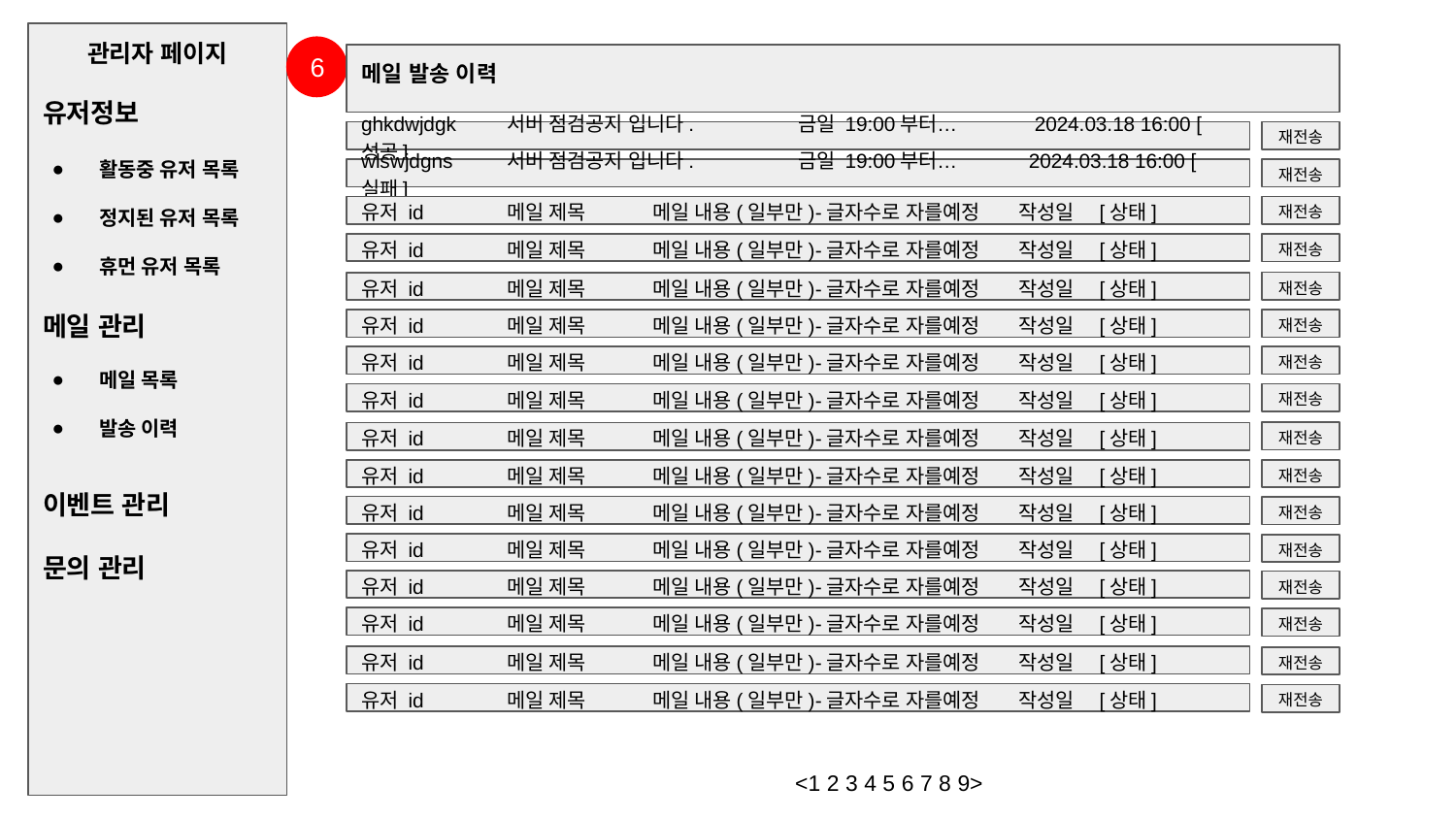

관리자 페이지

유저정보

활동중 유저 목록

정지된 유저 목록

휴먼 유저 목록

메일 관리

메일 목록

발송 이력

이벤트 관리

문의 관리
6
메일 발송 이력

ghkdwjdgk	서버 점검공지 입니다.	금일 19:00부터…             2024.03.18 16:00 [성공]
재전송
wlswjdgns	서버 점검공지 입니다.	금일 19:00부터…            2024.03.18 16:00 [실패]
재전송
유저 id	메일 제목	메일 내용(일부만)-글자수로 자를예정       작성일	 [상태]
재전송
유저 id	메일 제목	메일 내용(일부만)-글자수로 자를예정       작성일	 [상태]
재전송
재전송
유저 id	메일 제목	메일 내용(일부만)-글자수로 자를예정       작성일	 [상태]
재전송
유저 id	메일 제목	메일 내용(일부만)-글자수로 자를예정       작성일	 [상태]
유저 id	메일 제목	메일 내용(일부만)-글자수로 자를예정       작성일	 [상태]
재전송
유저 id	메일 제목	메일 내용(일부만)-글자수로 자를예정       작성일	 [상태]
재전송
재전송
유저 id	메일 제목	메일 내용(일부만)-글자수로 자를예정       작성일	 [상태]
재전송
유저 id	메일 제목	메일 내용(일부만)-글자수로 자를예정       작성일	 [상태]
유저 id	메일 제목	메일 내용(일부만)-글자수로 자를예정       작성일	 [상태]
재전송
유저 id	메일 제목	메일 내용(일부만)-글자수로 자를예정       작성일	 [상태]
재전송
유저 id	메일 제목	메일 내용(일부만)-글자수로 자를예정       작성일	 [상태]
재전송
유저 id	메일 제목	메일 내용(일부만)-글자수로 자를예정       작성일	 [상태]
재전송
유저 id	메일 제목	메일 내용(일부만)-글자수로 자를예정       작성일	 [상태]
재전송
유저 id	메일 제목	메일 내용(일부만)-글자수로 자를예정       작성일	 [상태]
재전송
					<1 2 3 4 5 6 7 8 9>